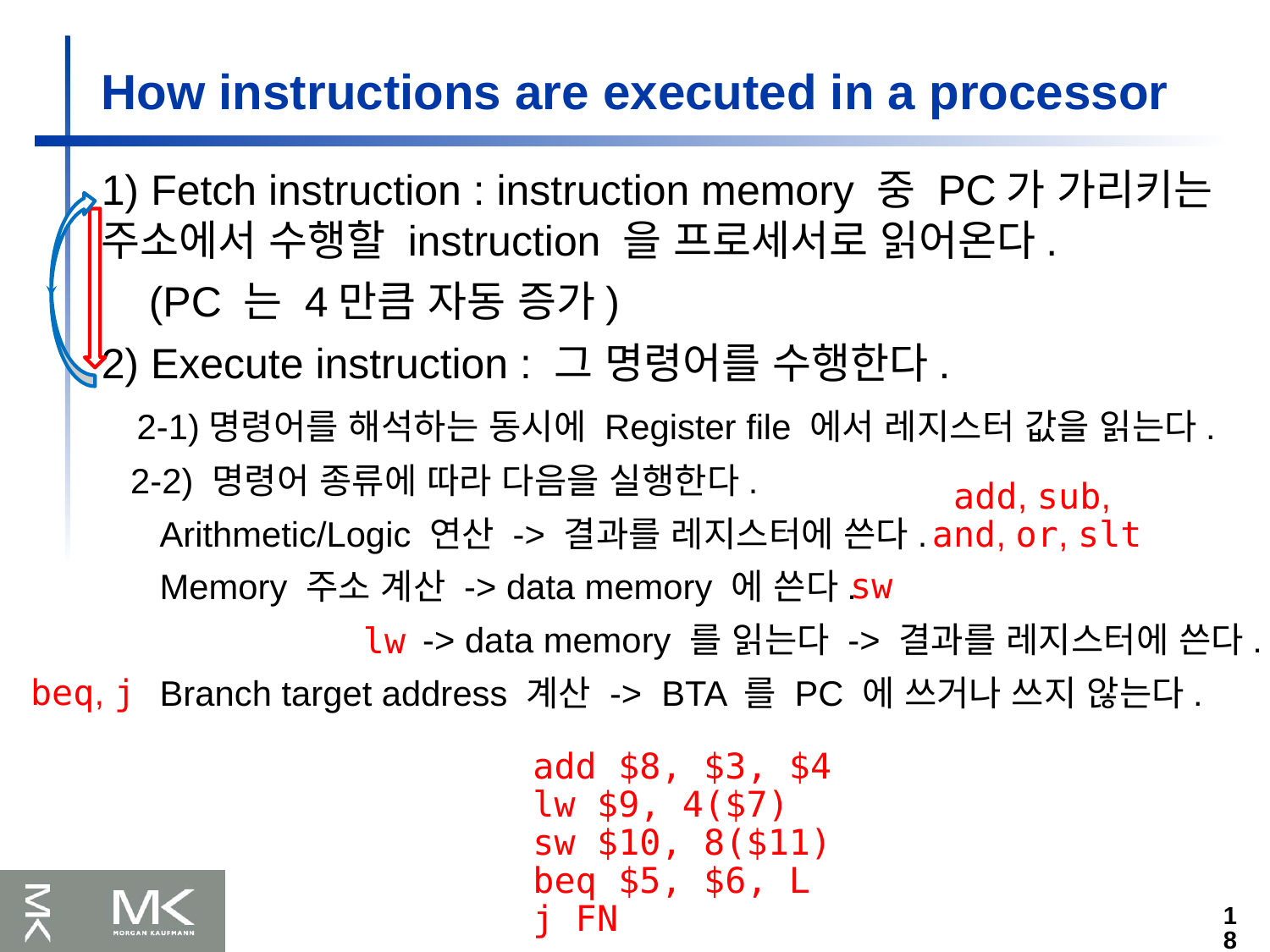

How instructions are executed in a processor
1) Fetch instruction : instruction memory 중 PC가 가리키는 주소에서 수행할 instruction 을 프로세서로 읽어온다.
    (PC 는 4만큼 자동 증가)
2) Execute instruction : 그 명령어를 수행한다.
   2-1)명령어를 해석하는 동시에 Register file 에서 레지스터 값을 읽는다.
   2-2) 명령어 종류에 따라 다음을 실행한다.
      Arithmetic/Logic 연산 -> 결과를 레지스터에 쓴다.
      Memory 주소 계산 -> data memory 에 쓴다.
                                 -> data memory 를 읽는다 -> 결과를 레지스터에 쓴다.
      Branch target address 계산 ->  BTA 를 PC 에 쓰거나 쓰지 않는다.

add, sub,
and, or, slt
sw
lw
beq, j

add $8, $3, $4
lw $9, 4($7)
sw $10, 8($11)
beq $5, $6, L
j FN
18